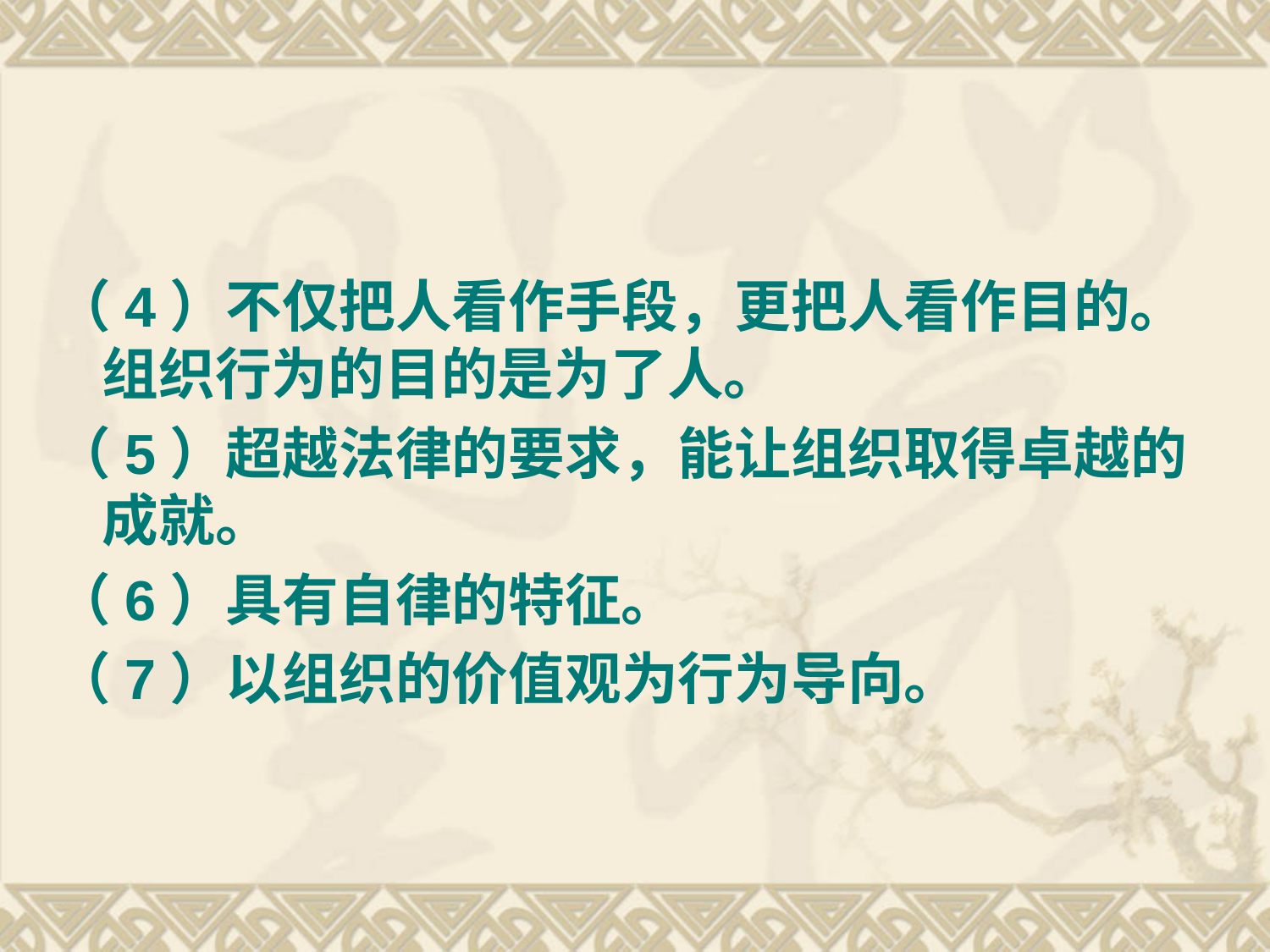

#
（4）不仅把人看作手段，更把人看作目的。组织行为的目的是为了人。
（5）超越法律的要求，能让组织取得卓越的成就。
（6）具有自律的特征。
（7）以组织的价值观为行为导向。